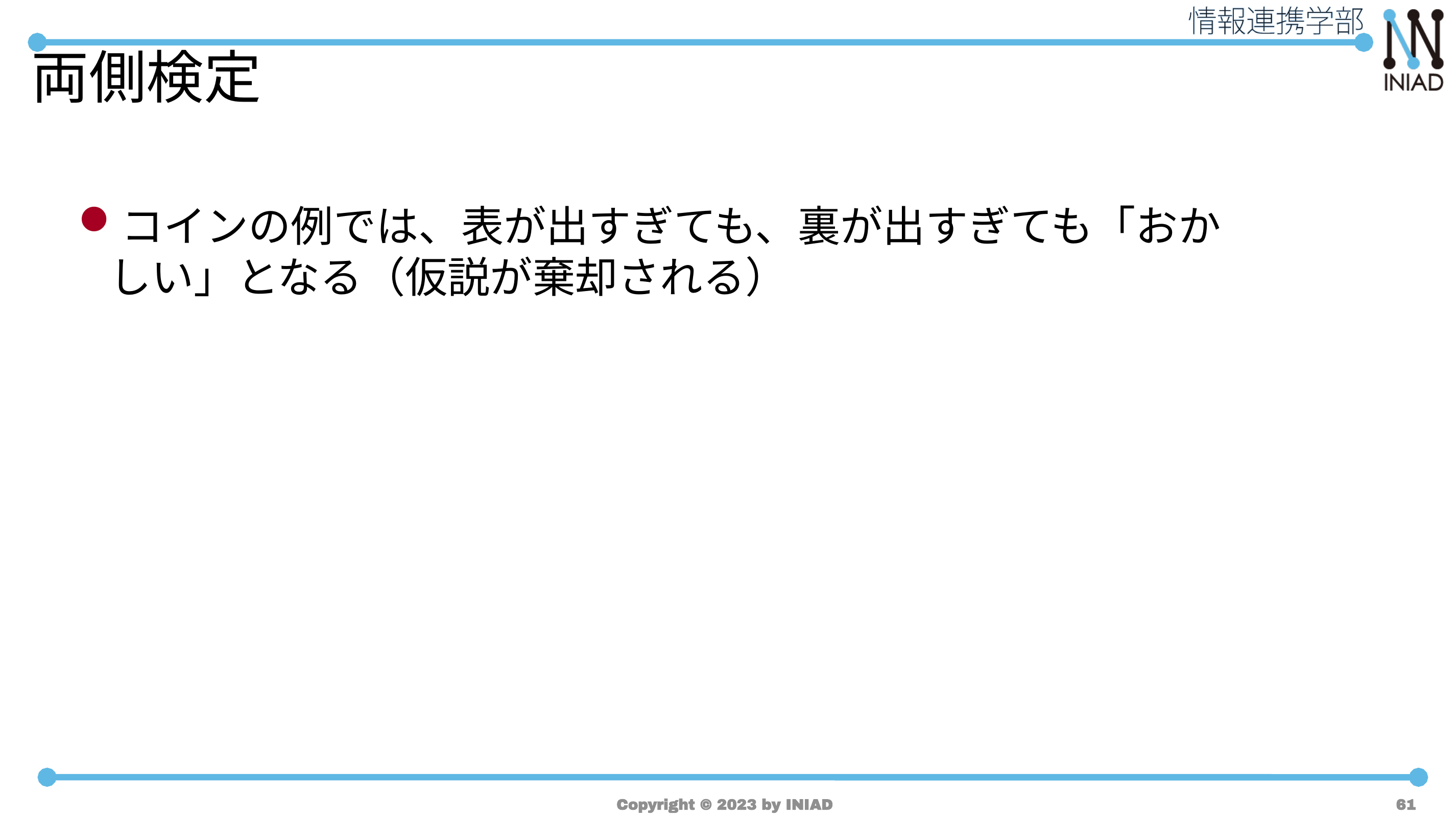

# 両側検定
コインの例では、表が出すぎても、裏が出すぎても「おかしい」となる（仮説が棄却される）

Copyright © 2023 by INIAD
61